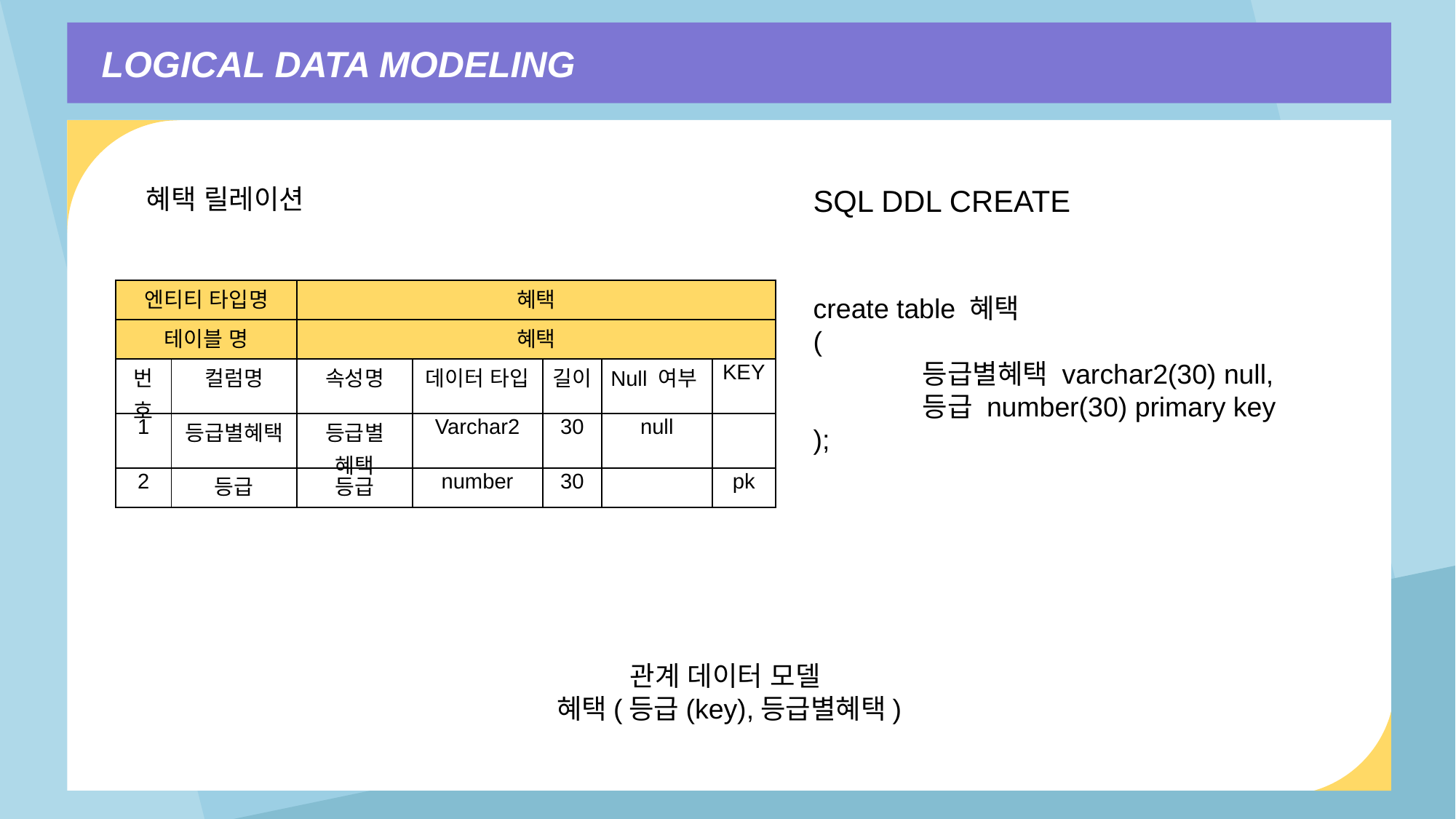

LOGICAL DATA MODELING

혜택 릴레이션
SQL DDL CREATE

create table 혜택
(
	등급별혜택 varchar2(30) null,
	등급 number(30) primary key
);
| 엔티티 타입명 |  | 혜택 |  |  |  |  |
| --- | --- | --- | --- | --- | --- | --- |
| 테이블 명 |  | 혜택 |  |  |  |  |
| 번호 | 컬럼명 | 속성명 | 데이터 타입 | 길이 | Null 여부 | KEY |
| 1 | 등급별혜택 | 등급별 혜택 | Varchar2 | 30 | null |  |
| 2 | 등급 | 등급 | number | 30 |  | pk |

관계 데이터 모델
혜택(등급(key),등급별혜택)